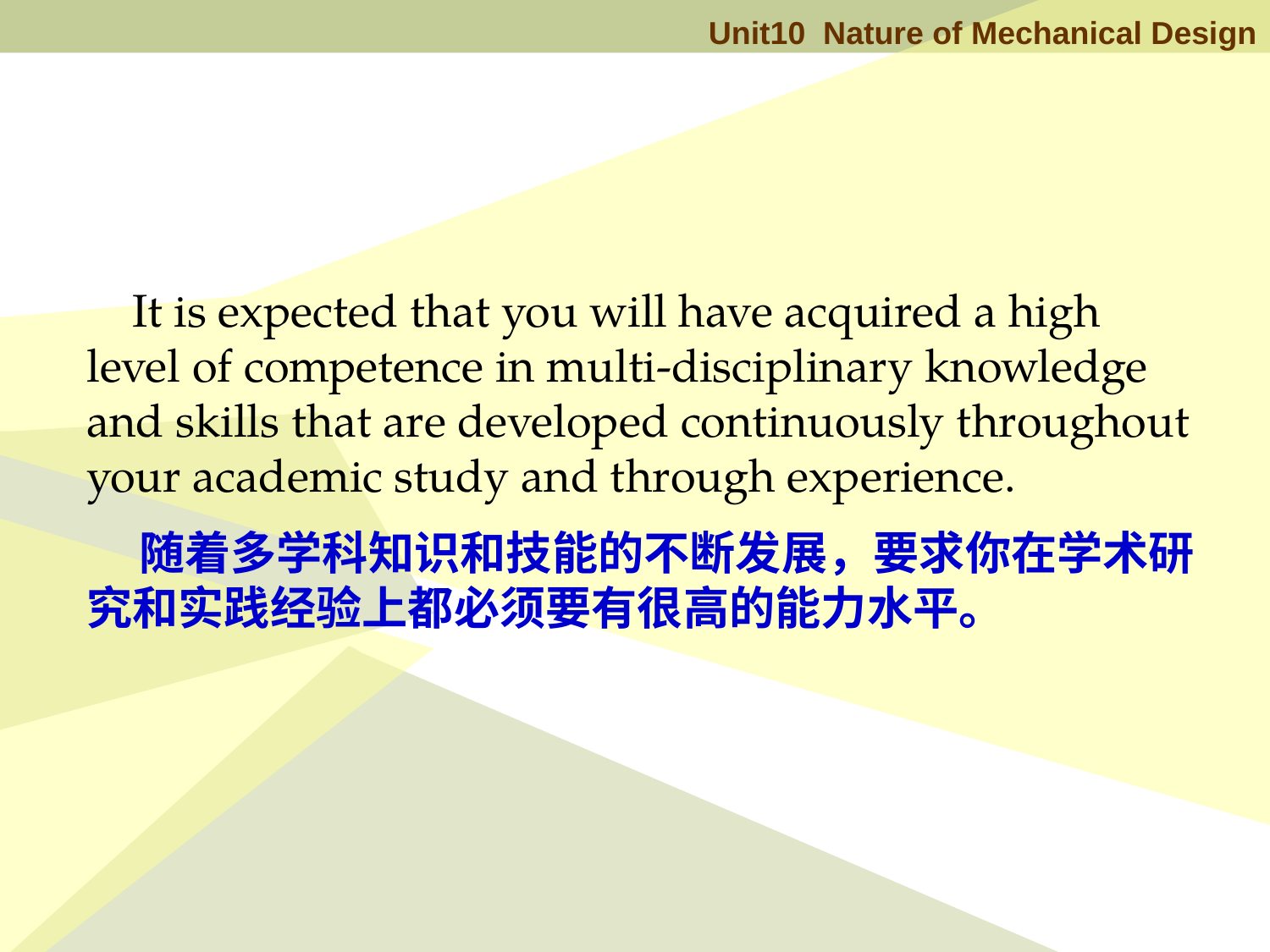

It is expected that you will have acquired a high level of competence in multi-disciplinary knowledge and skills that are developed continuously throughout your academic study and through experience.
    随着多学科知识和技能的不断发展，要求你在学术研究和实践经验上都必须要有很高的能力水平。